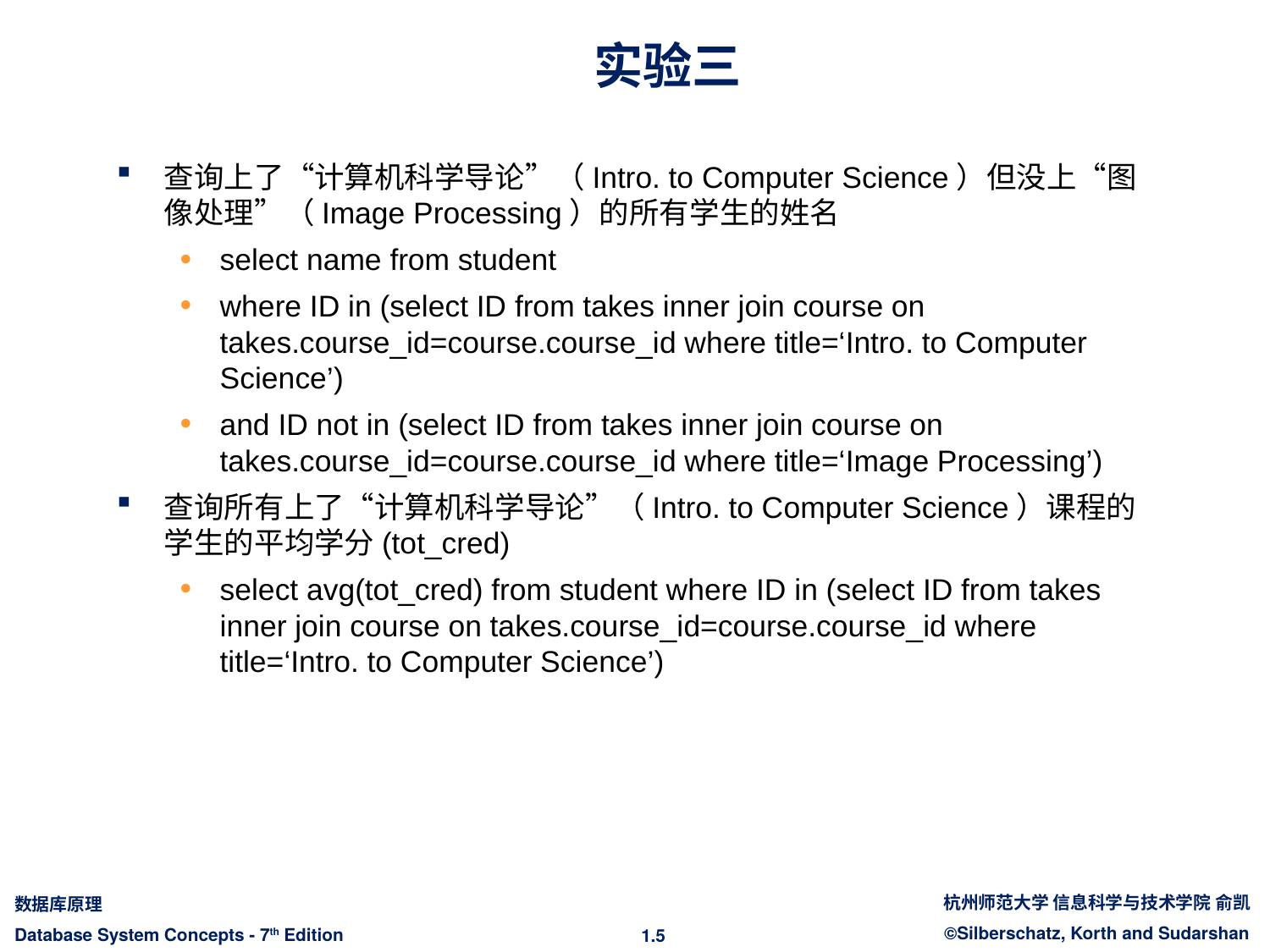

# 实验三
查询上了“计算机科学导论”（Intro. to Computer Science）但没上“图像处理”（Image Processing）的所有学生的姓名
select name from student
where ID in (select ID from takes inner join course on takes.course_id=course.course_id where title=‘Intro. to Computer Science’)
and ID not in (select ID from takes inner join course on takes.course_id=course.course_id where title=‘Image Processing’)
查询所有上了“计算机科学导论”（Intro. to Computer Science）课程的学生的平均学分(tot_cred)
select avg(tot_cred) from student where ID in (select ID from takes inner join course on takes.course_id=course.course_id where title=‘Intro. to Computer Science’)